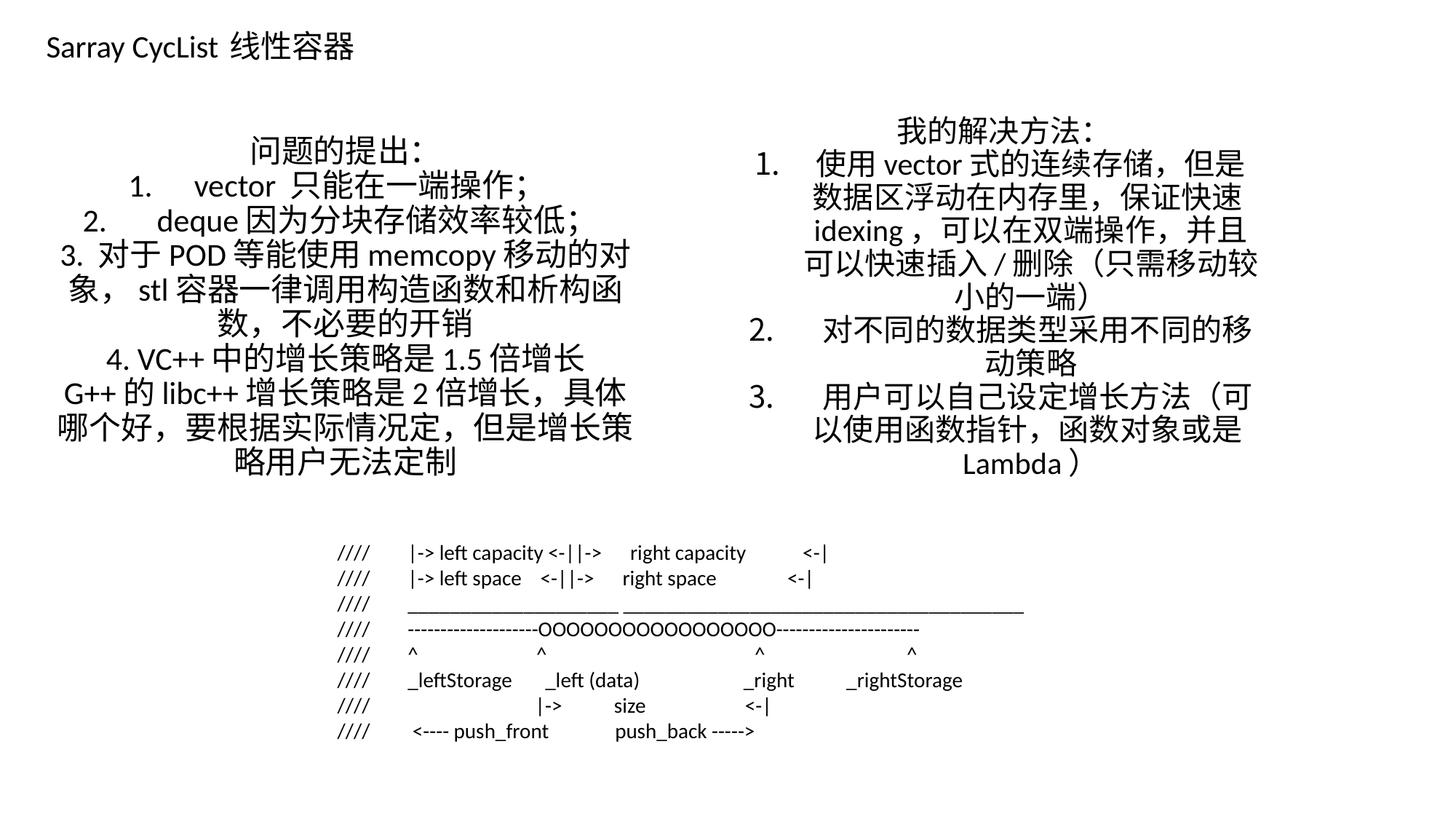

我的解决方法：
使用vector式的连续存储，但是数据区浮动在内存里，保证快速idexing，可以在双端操作，并且可以快速插入/删除（只需移动较小的一端）
 对不同的数据类型采用不同的移动策略
 用户可以自己设定增长方法（可以使用函数指针，函数对象或是Lambda）
问题的提出：
vector 只能在一端操作；
  deque因为分块存储效率较低；
3. 对于POD等能使用memcopy移动的对象，stl容器一律调用构造函数和析构函数，不必要的开销
4. VC++中的增长策略是1.5倍增长
G++的libc++增长策略是2倍增长，具体哪个好，要根据实际情况定，但是增长策略用户无法定制
////        |-> left capacity <-||->      right capacity            <-|
////        |-> left space    <-||->      right space               <-|
////        ____________________ ______________________________________
////        --------------------OOOOOOOOOOOOOOOOO----------------------
////        ^                         ^                                            ^                              ^
////        _leftStorage       _left (data)                      _right           _rightStorage
////                                   |->           size                     <-|
////         <---- push_front              push_back ----->